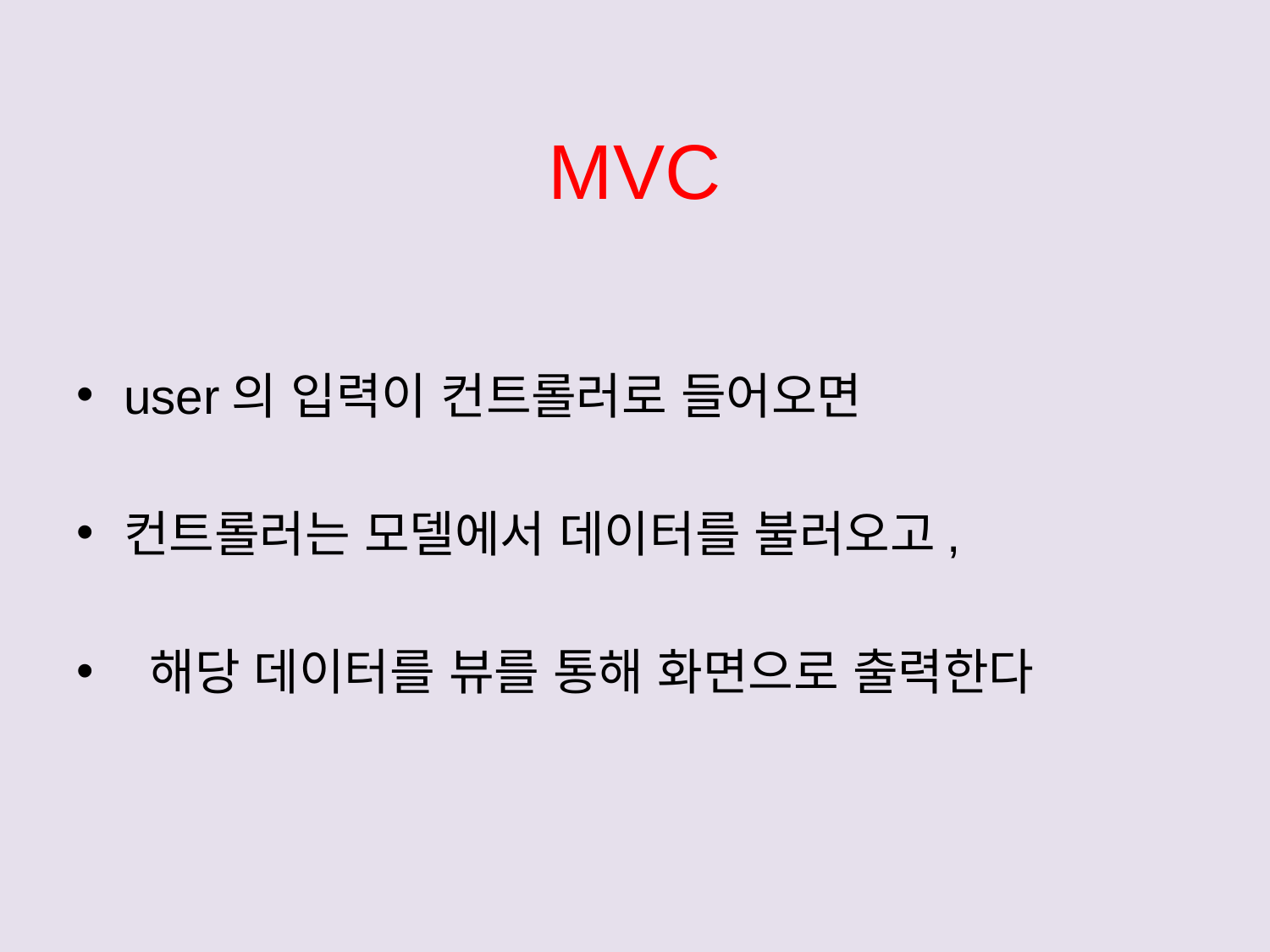

# MVC

user의 입력이 컨트롤러로 들어오면

컨트롤러는 모델에서 데이터를 불러오고,

 해당 데이터를 뷰를 통해 화면으로 출력한다